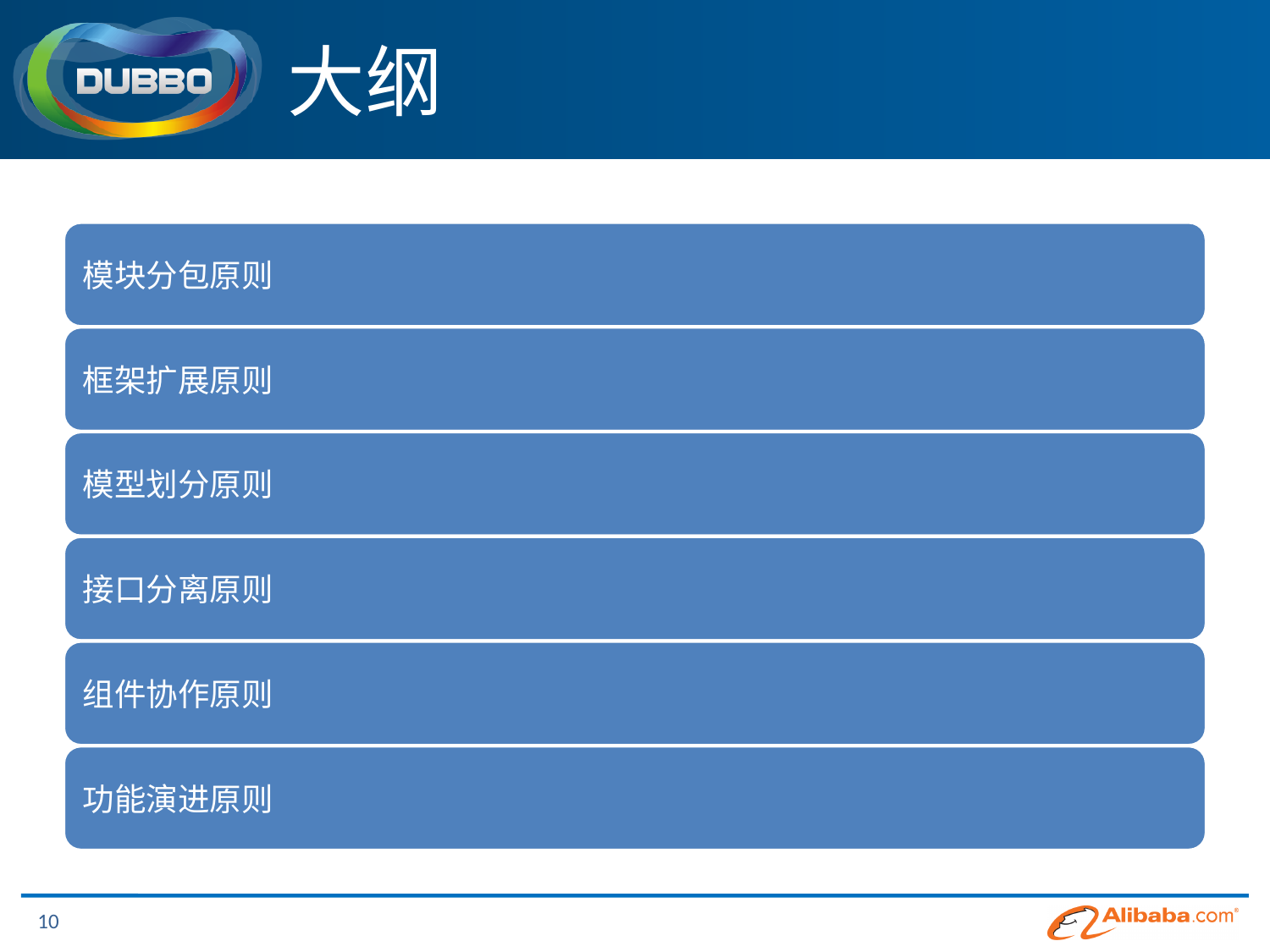

# 大纲
模块分包原则
框架扩展原则
模型划分原则
接口分离原则
组件协作原则
功能演进原则
10